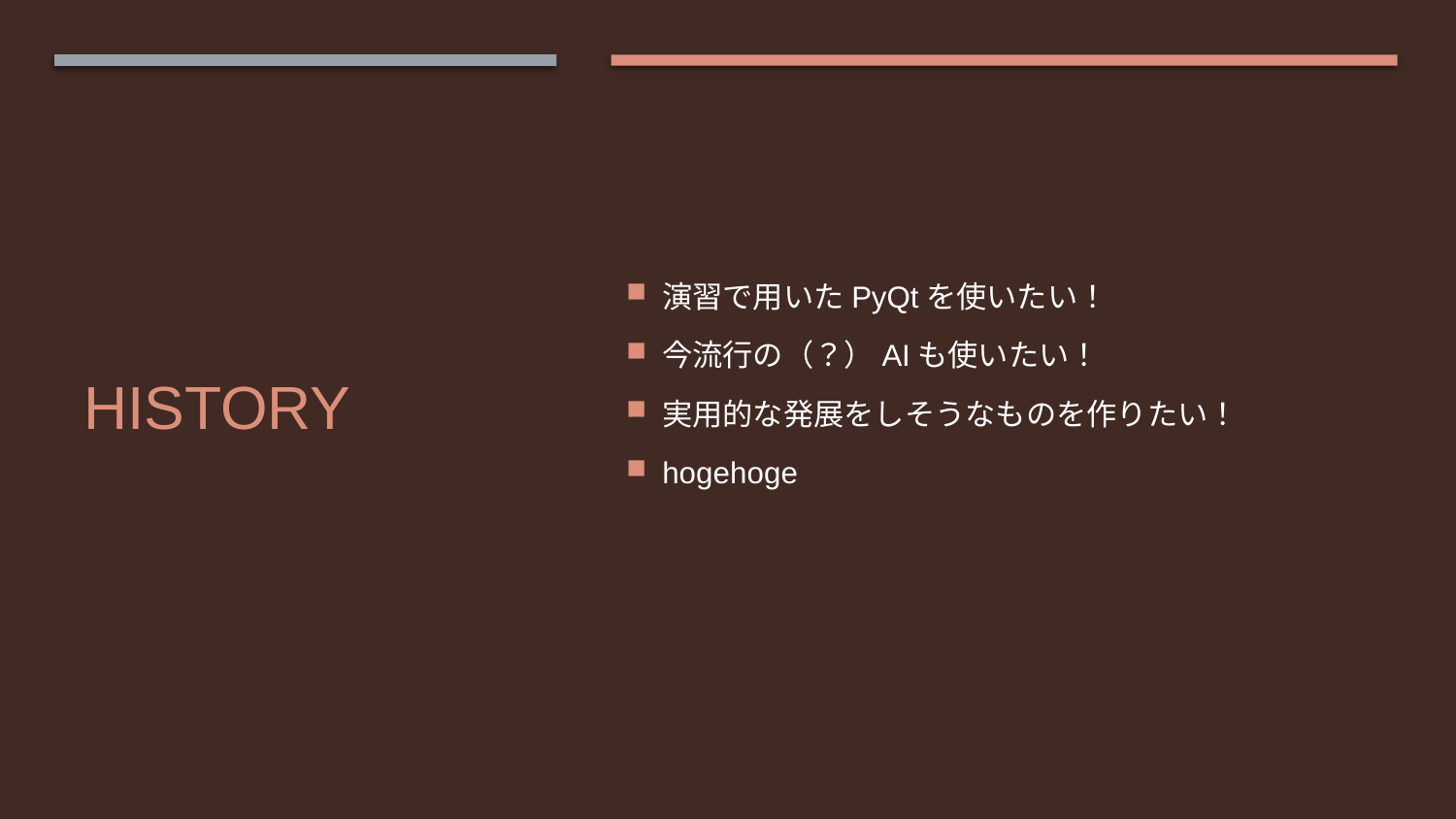

演習で用いたPyQtを使いたい！
今流行の（？）AIも使いたい！
実用的な発展をしそうなものを作りたい！
hogehoge

# History